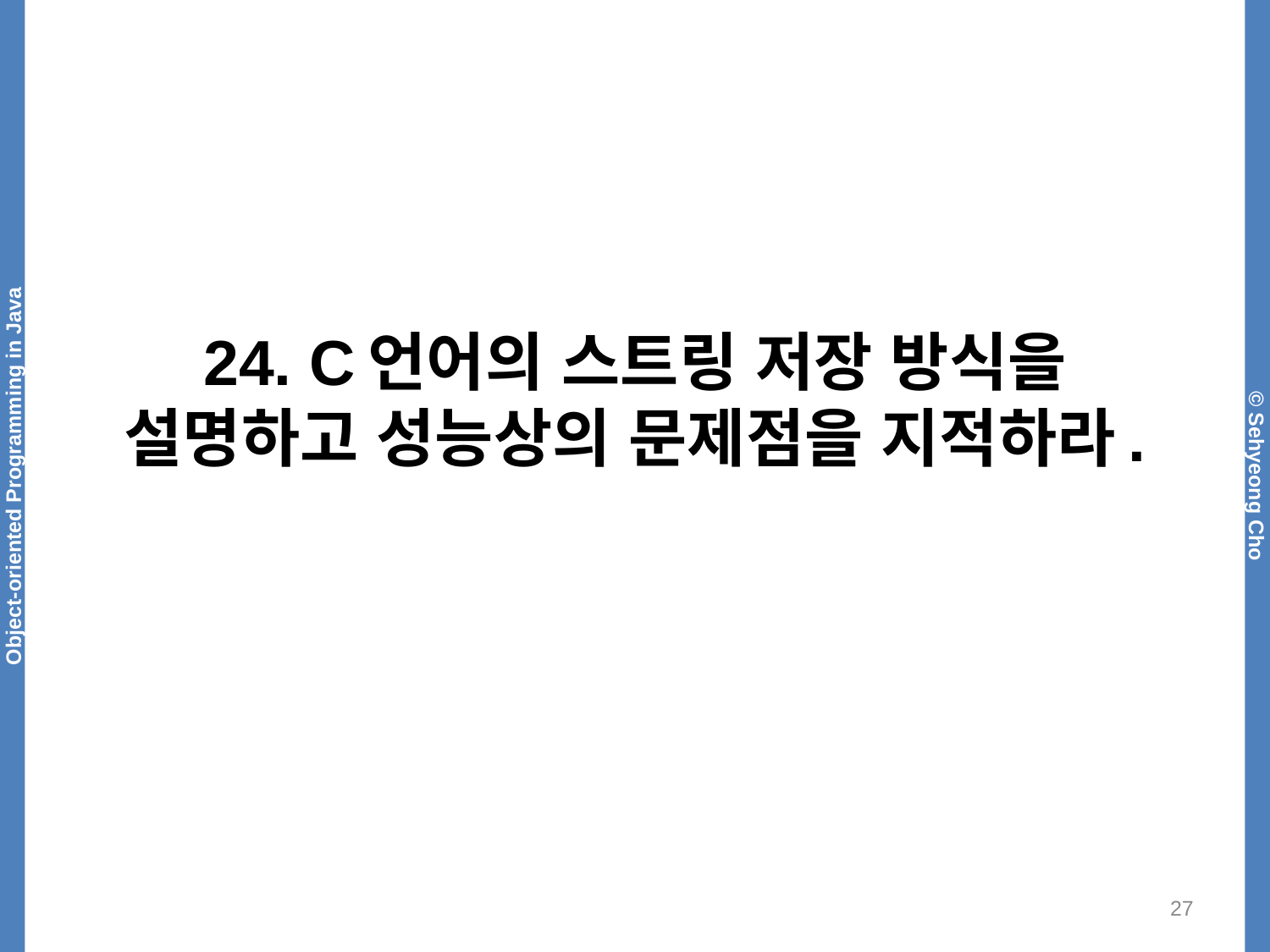

# 24. C언어의 스트링 저장 방식을 설명하고 성능상의 문제점을 지적하라.

27